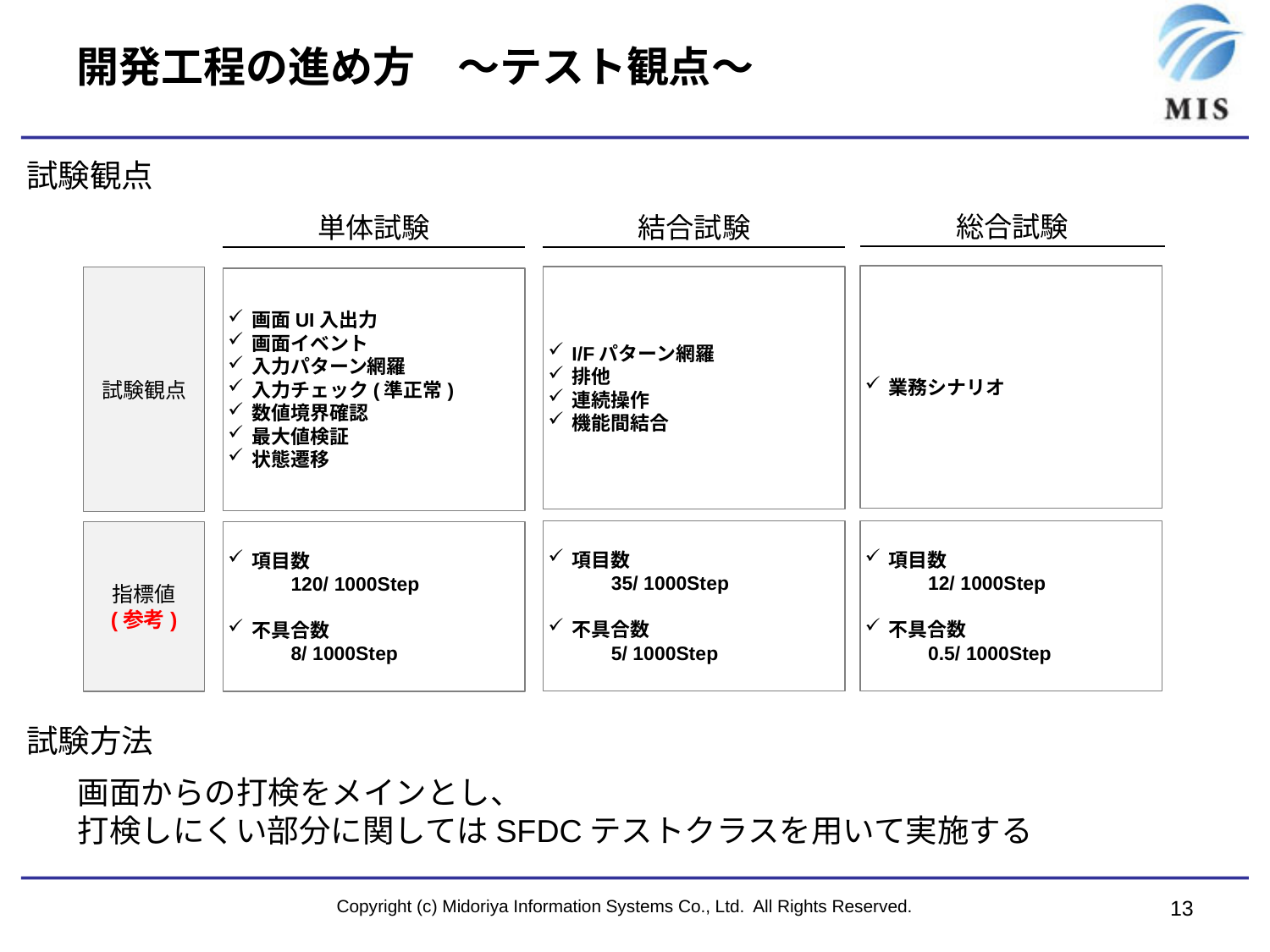

# 開発工程の進め方　～テスト観点～
試験観点
総合試験
単体試験
結合試験
業務シナリオ
I/Fパターン網羅
排他
連続操作
機能間結合
試験観点
画面UI入出力
画面イベント
入力パターン網羅
入力チェック(準正常)
数値境界確認
最大値検証
状態遷移
項目数
　　　35/ 1000Step

不具合数
　　　5/ 1000Step
項目数
　　　12/ 1000Step

不具合数
　　　0.5/ 1000Step
指標値
(参考)
項目数
　　　120/ 1000Step

不具合数
　　　8/ 1000Step
試験方法
画面からの打検をメインとし、
打検しにくい部分に関してはSFDCテストクラスを用いて実施する
Copyright (c) Midoriya Information Systems Co., Ltd.  All Rights Reserved.
13